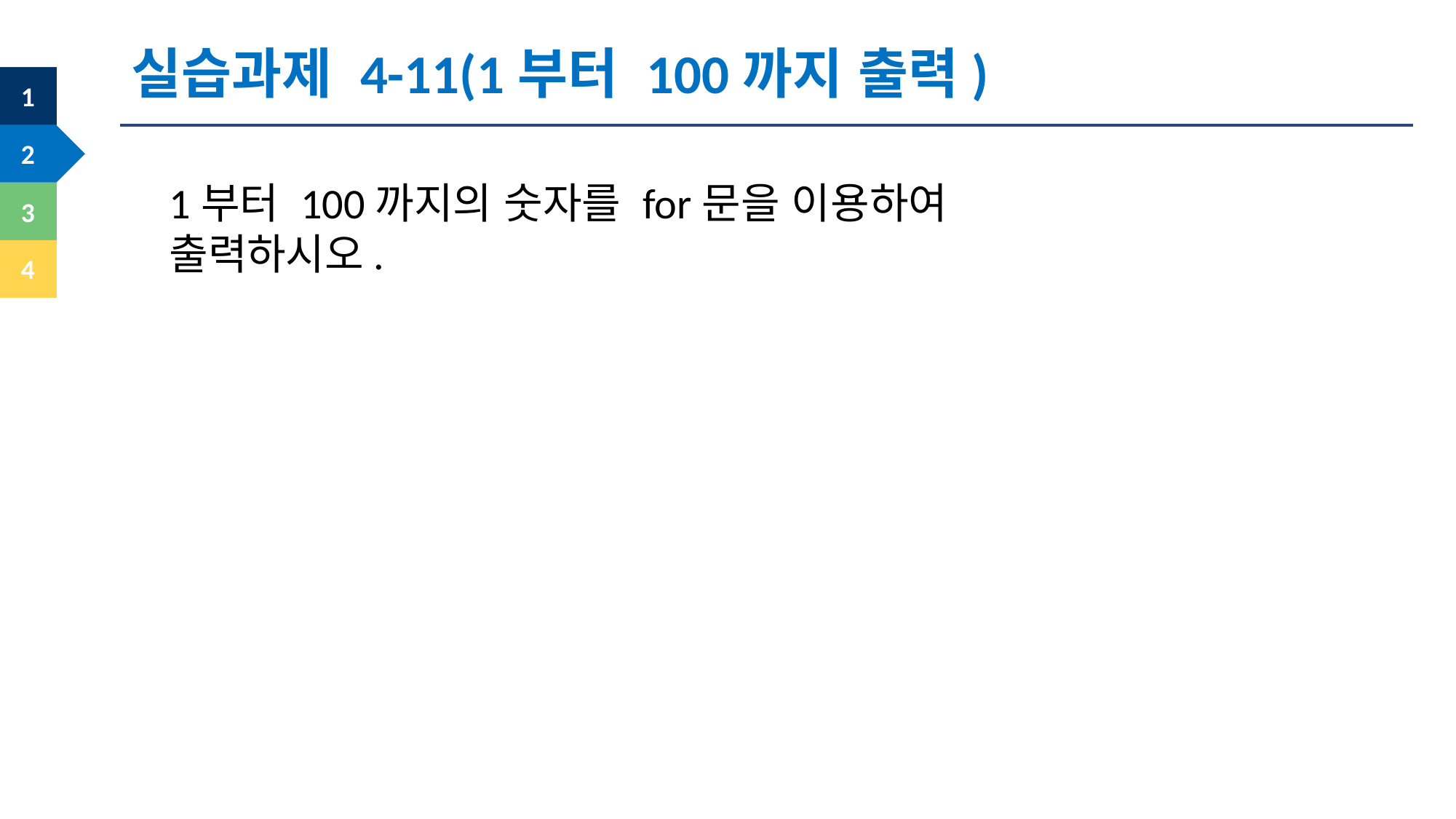

실습과제 4-11(1부터 100까지 출력)
1부터 100까지의 숫자를 for문을 이용하여 출력하시오.